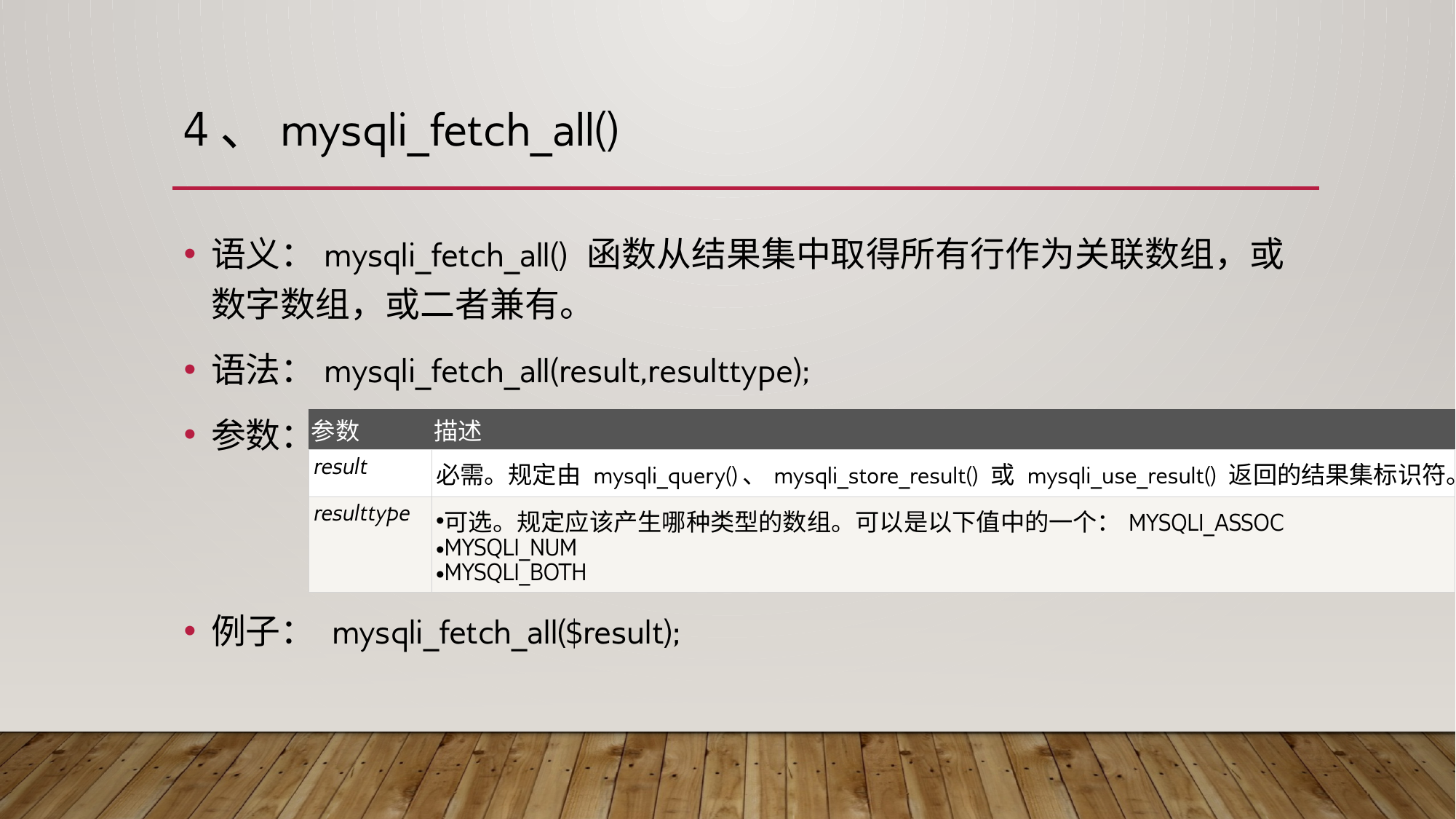

# 4、mysqli_fetch_all()
语义：mysqli_fetch_all() 函数从结果集中取得所有行作为关联数组，或数字数组，或二者兼有。
语法：mysqli_fetch_all(result,resulttype);
参数：

例子： mysqli_fetch_all($result);
| 参数 | 描述 |
| --- | --- |
| result | 必需。规定由 mysqli\_query()、mysqli\_store\_result() 或 mysqli\_use\_result() 返回的结果集标识符。 |
| resulttype | 可选。规定应该产生哪种类型的数组。可以是以下值中的一个：MYSQLI\_ASSOC MYSQLI\_NUM MYSQLI\_BOTH |